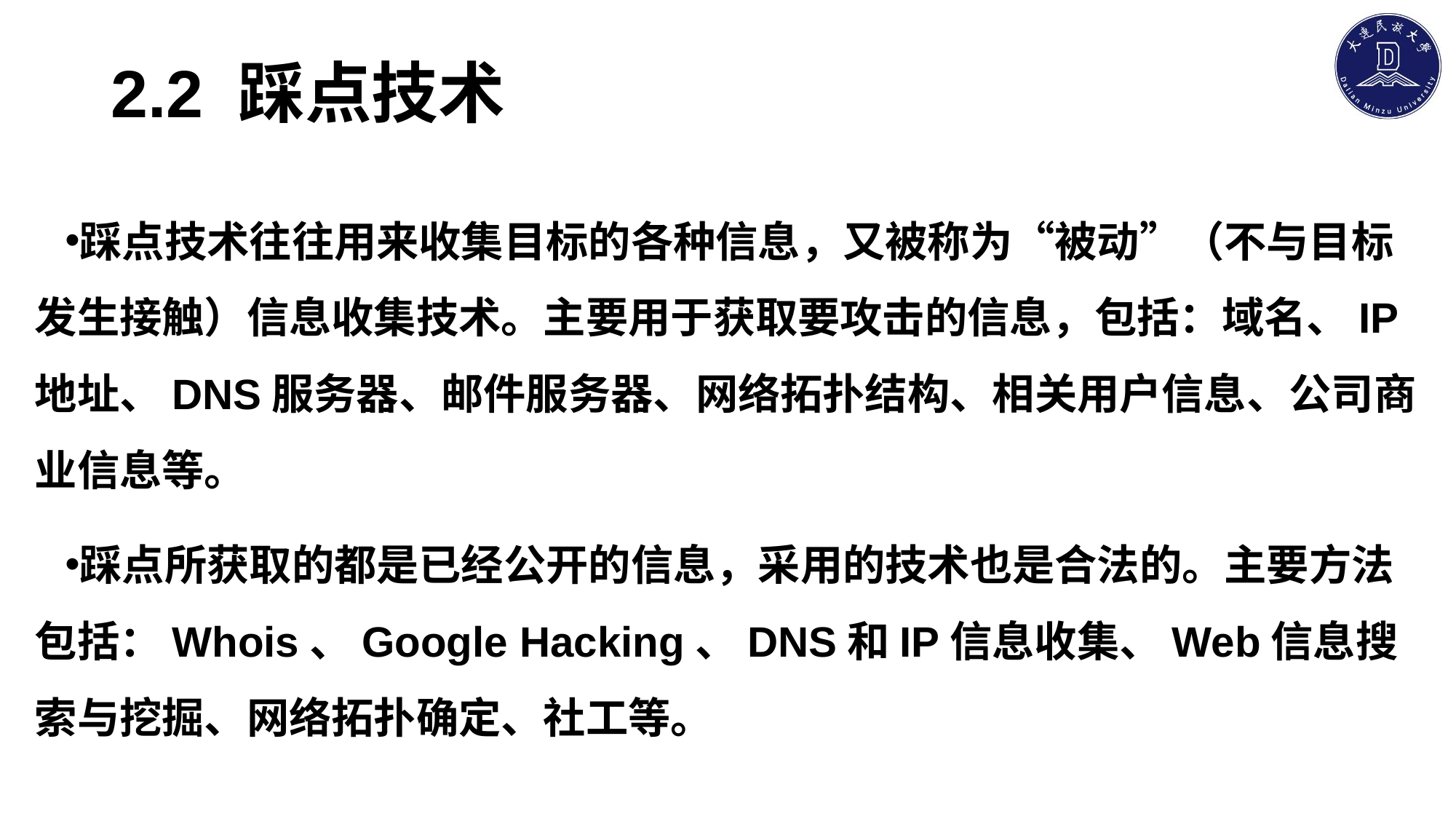

# 2.2 踩点技术
踩点技术往往用来收集目标的各种信息，又被称为“被动”（不与目标发生接触）信息收集技术。主要用于获取要攻击的信息，包括：域名、IP地址、DNS服务器、邮件服务器、网络拓扑结构、相关用户信息、公司商业信息等。
踩点所获取的都是已经公开的信息，采用的技术也是合法的。主要方法包括：Whois、Google Hacking、DNS和IP信息收集、Web信息搜索与挖掘、网络拓扑确定、社工等。